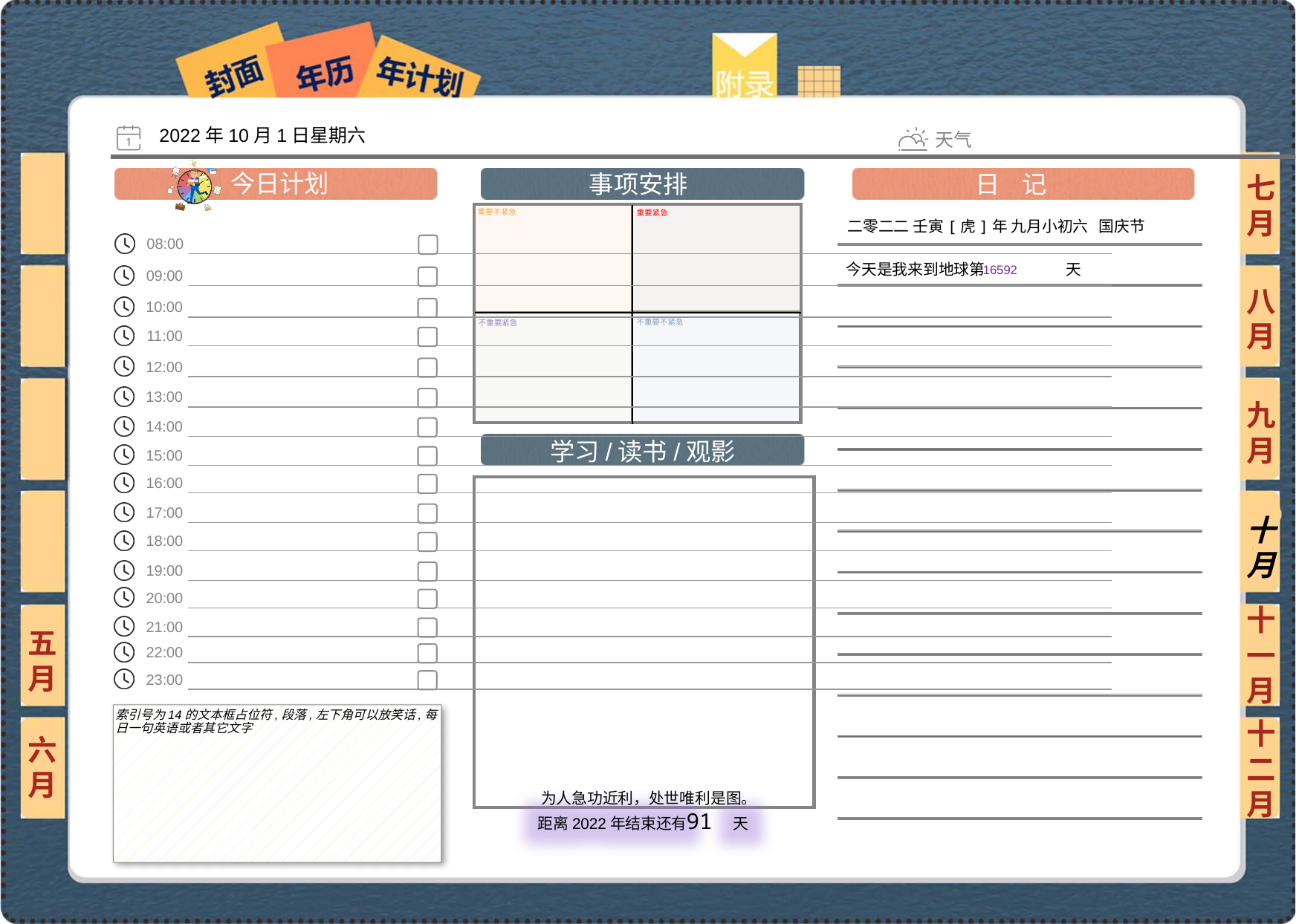

2022年10月1日星期六
七月
二零二二 壬寅[虎]年 九月小初六   国庆节
16592
八月
九月
十月
十一月
五月
索引号为14的文本框占位符,段落,左下角可以放笑话,每日一句英语或者其它文字
六月
十二月
91
 为人急功近利，处世唯利是图。